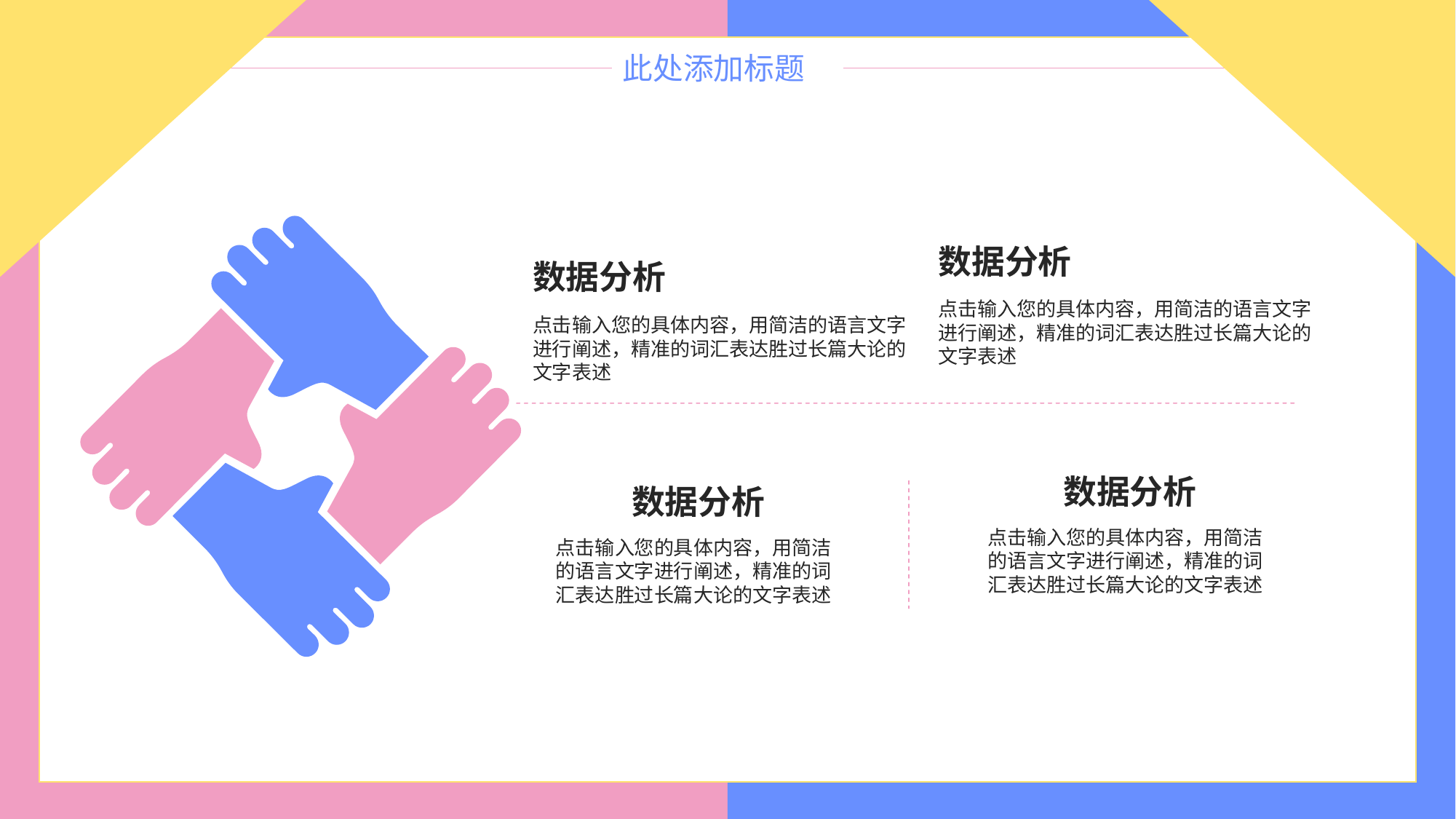

此处添加标题

数据分析
数据分析
点击输入您的具体内容，用简洁的语言文字进行阐述，精准的词汇表达胜过长篇大论的文字表述
点击输入您的具体内容，用简洁的语言文字进行阐述，精准的词汇表达胜过长篇大论的文字表述

数据分析
数据分析
点击输入您的具体内容，用简洁的语言文字进行阐述，精准的词汇表达胜过长篇大论的文字表述
点击输入您的具体内容，用简洁的语言文字进行阐述，精准的词汇表达胜过长篇大论的文字表述